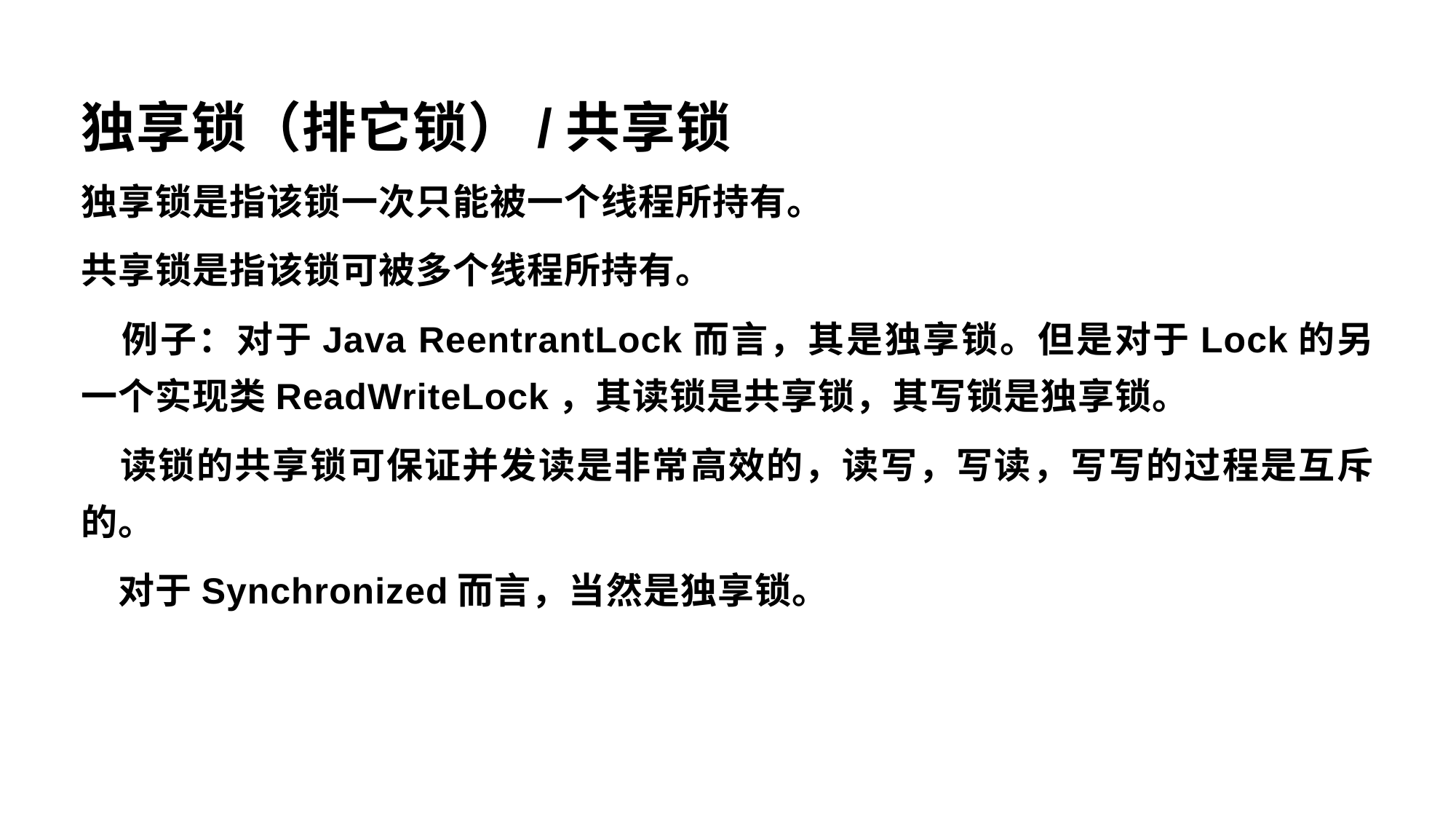

独享锁（排它锁）/共享锁
独享锁是指该锁一次只能被一个线程所持有。
共享锁是指该锁可被多个线程所持有。
   例子：对于Java ReentrantLock而言，其是独享锁。但是对于Lock的另一个实现类ReadWriteLock，其读锁是共享锁，其写锁是独享锁。
   读锁的共享锁可保证并发读是非常高效的，读写，写读，写写的过程是互斥的。
　对于Synchronized而言，当然是独享锁。